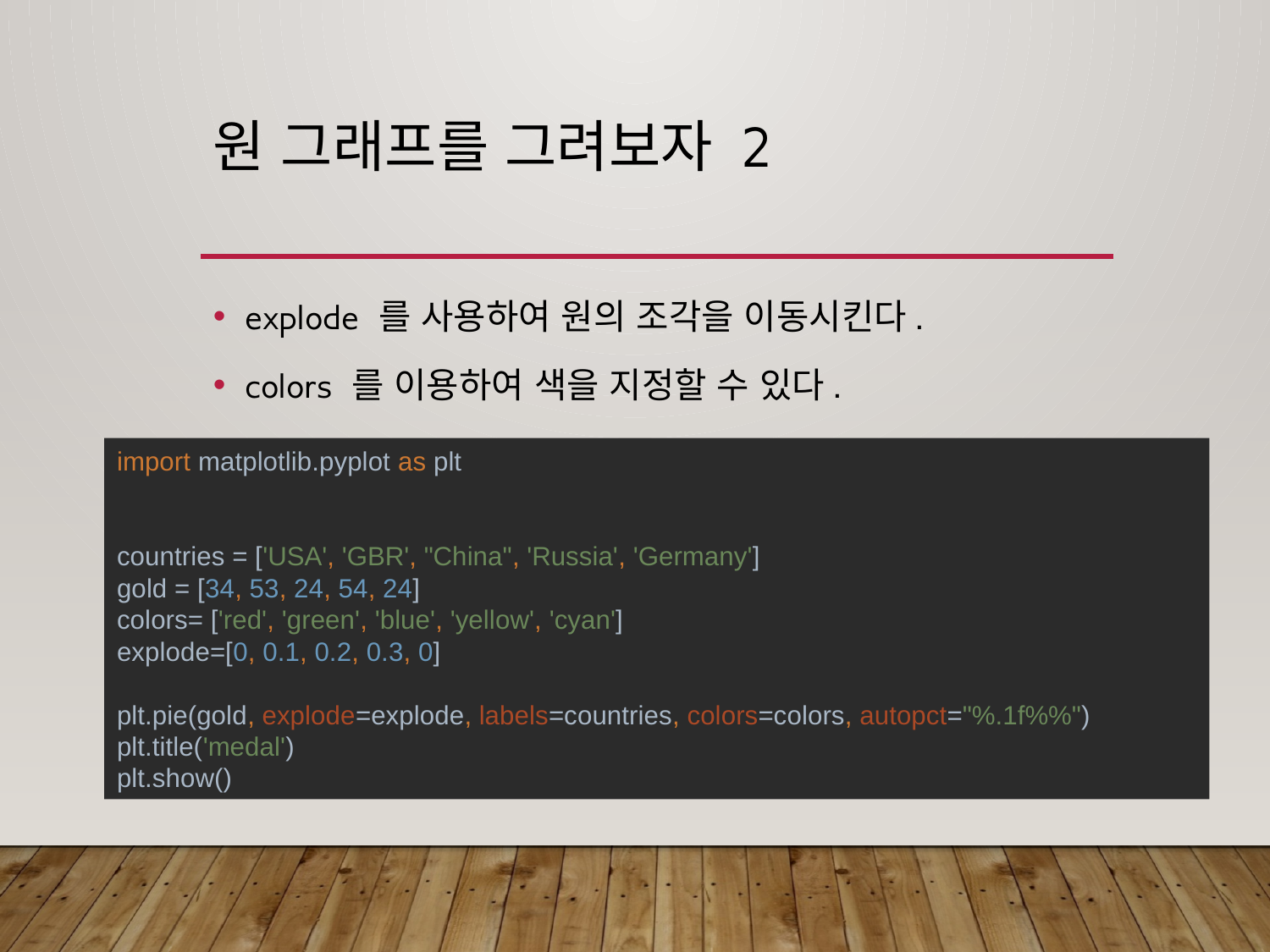

# 원 그래프를 그려보자 2
explode 를 사용하여 원의 조각을 이동시킨다.
colors 를 이용하여 색을 지정할 수 있다.
import matplotlib.pyplot as plt
countries = ['USA', 'GBR', "China", 'Russia', 'Germany']
gold = [34, 53, 24, 54, 24]
colors= ['red', 'green', 'blue', 'yellow', 'cyan']
explode=[0, 0.1, 0.2, 0.3, 0]
plt.pie(gold, explode=explode, labels=countries, colors=colors, autopct="%.1f%%")
plt.title('medal')
plt.show()